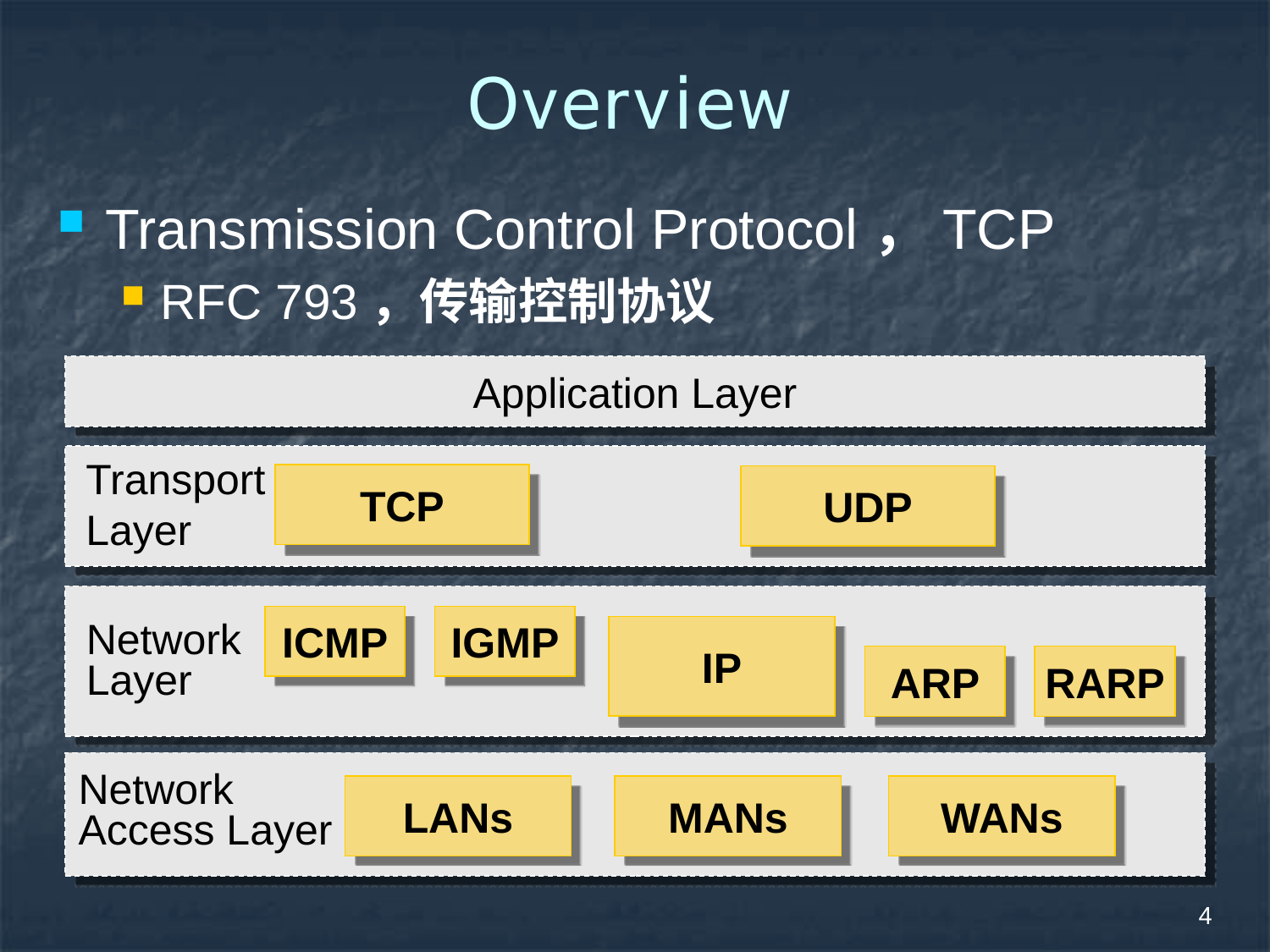

# Overview
Transmission Control Protocol，TCP
RFC 793，传输控制协议
Application Layer

Transport
Layer
TCP
UDP

ICMP
IGMP
Network
Layer
IP
ARP
RARP

Network
Access Layer
LANs
MANs
WANs
4